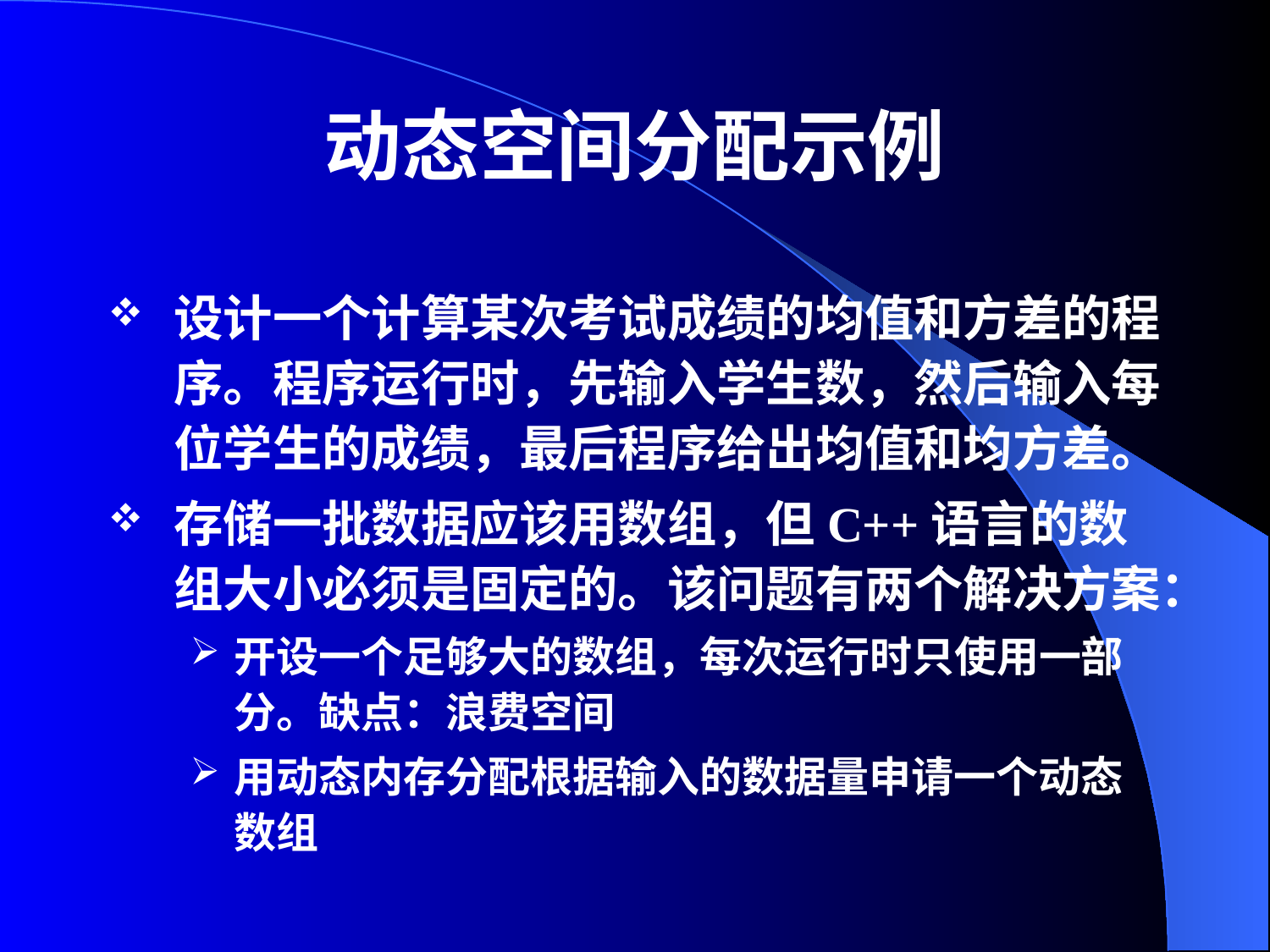

# 动态空间分配示例
设计一个计算某次考试成绩的均值和方差的程序。程序运行时，先输入学生数，然后输入每位学生的成绩，最后程序给出均值和均方差。
存储一批数据应该用数组，但C++语言的数组大小必须是固定的。该问题有两个解决方案：
开设一个足够大的数组，每次运行时只使用一部分。缺点：浪费空间
用动态内存分配根据输入的数据量申请一个动态数组